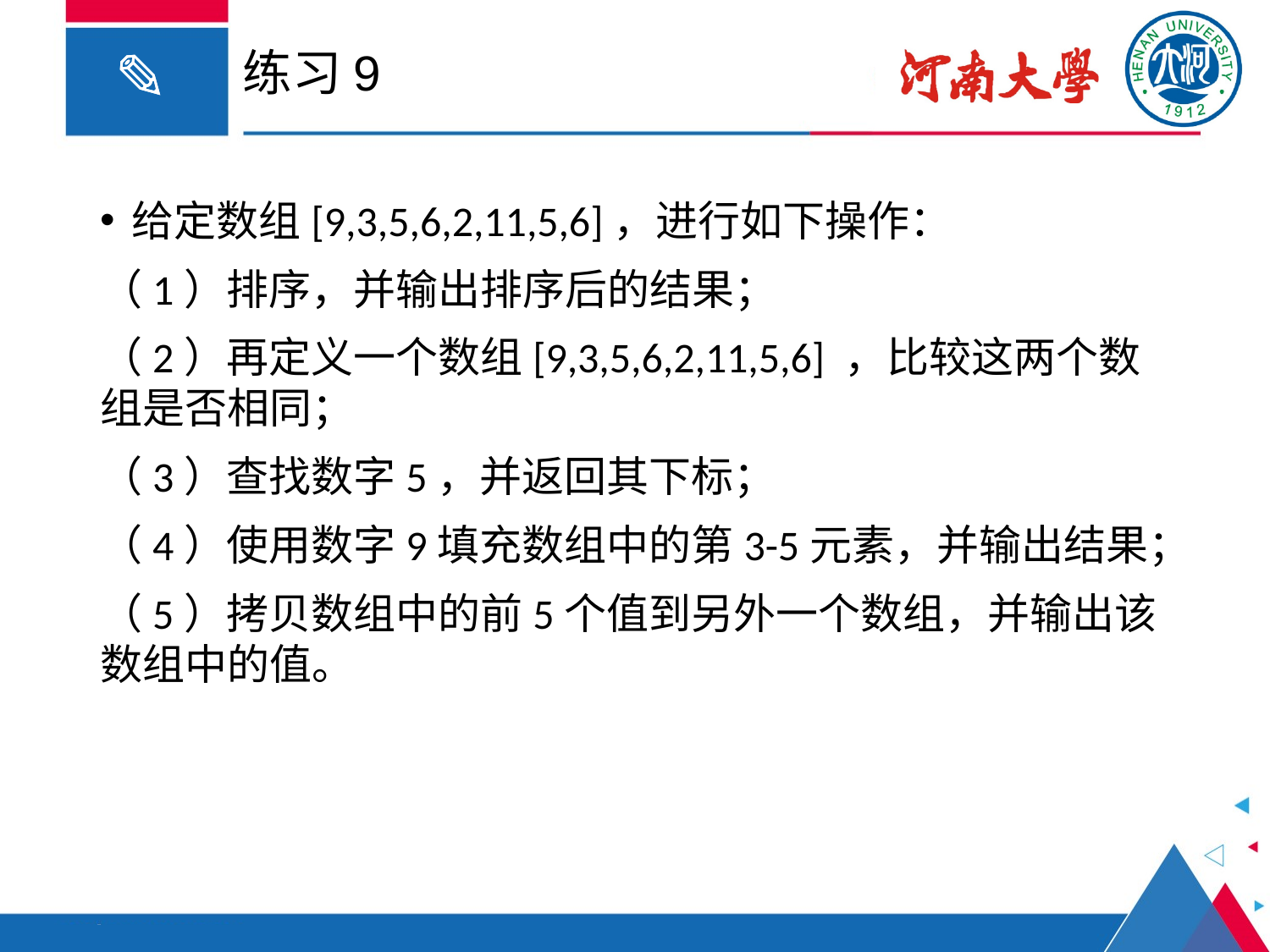

# 练习9
给定数组[9,3,5,6,2,11,5,6]，进行如下操作：
（1）排序，并输出排序后的结果；
（2）再定义一个数组[9,3,5,6,2,11,5,6] ，比较这两个数组是否相同；
（3）查找数字5，并返回其下标；
（4）使用数字9填充数组中的第3-5元素，并输出结果；
（5）拷贝数组中的前5个值到另外一个数组，并输出该数组中的值。